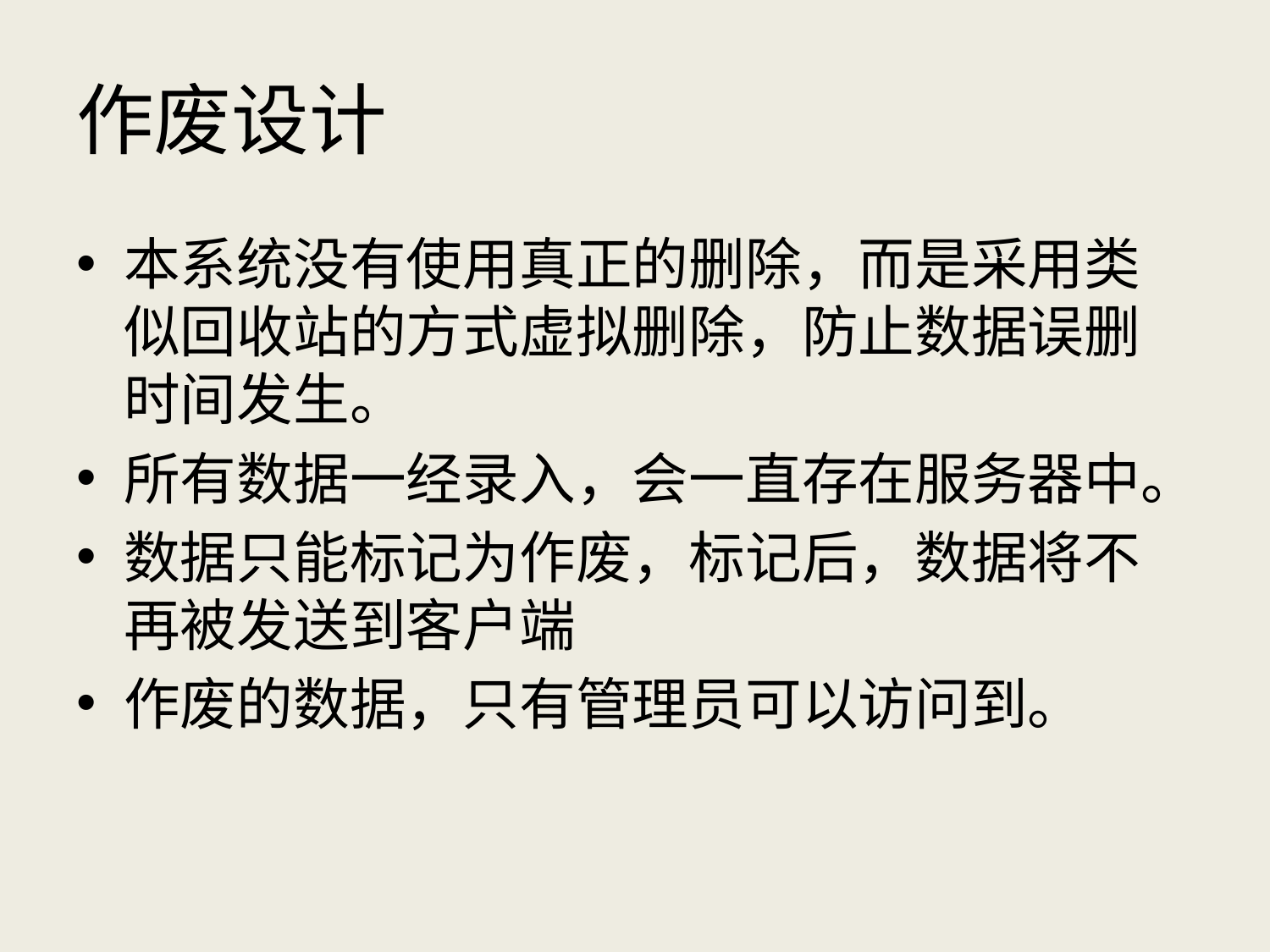

# 作废设计
本系统没有使用真正的删除，而是采用类似回收站的方式虚拟删除，防止数据误删时间发生。
所有数据一经录入，会一直存在服务器中。
数据只能标记为作废，标记后，数据将不再被发送到客户端
作废的数据，只有管理员可以访问到。